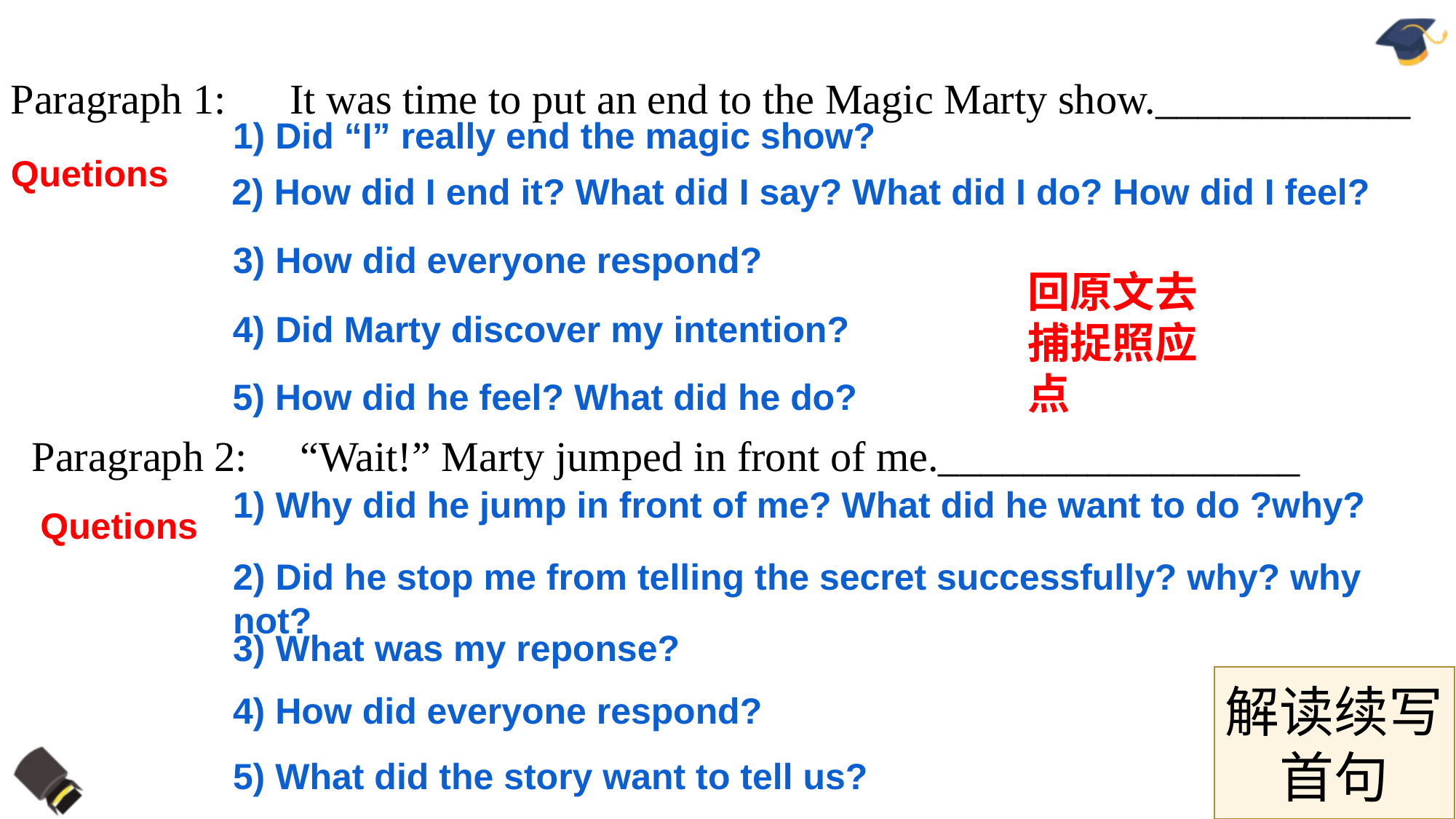

Paragraph 1:      It was time to put an end to the Magic Marty show.____________

1) Did “I” really end the magic show?
Quetions
2) How did I end it? What did I say? What did I do? How did I feel?
3) How did everyone respond?
回原文去捕捉照应点
4) Did Marty discover my intention?
5) How did he feel? What did he do?
Paragraph 2:     “Wait!” Marty jumped in front of me._________________
1) Why did he jump in front of me? What did he want to do ?why?
Quetions
2) Did he stop me from telling the secret successfully? why? why not?
3) What was my reponse?
解读续写首句
4) How did everyone respond?
5) What did the story want to tell us?